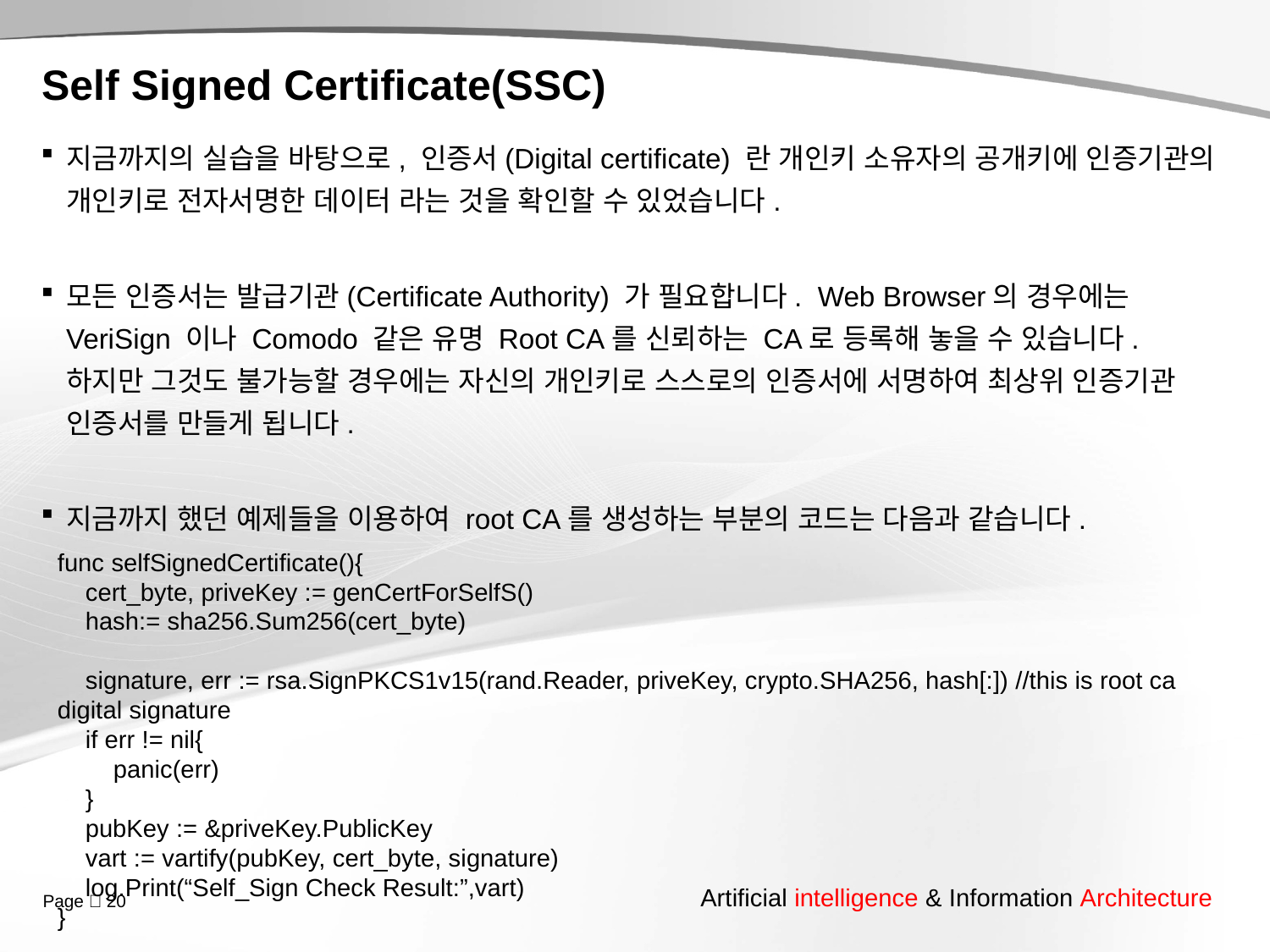

# Self Signed Certificate(SSC)
지금까지의 실습을 바탕으로, 인증서(Digital certificate) 란 개인키 소유자의 공개키에 인증기관의 개인키로 전자서명한 데이터 라는 것을 확인할 수 있었습니다.

모든 인증서는 발급기관(Certificate Authority) 가 필요합니다.  Web Browser의 경우에는 VeriSign 이나 Comodo 같은 유명 Root CA를 신뢰하는 CA로 등록해 놓을 수 있습니다. 하지만 그것도 불가능할 경우에는 자신의 개인키로 스스로의 인증서에 서명하여 최상위 인증기관 인증서를 만들게 됩니다.

지금까지 했던 예제들을 이용하여 root CA를 생성하는 부분의 코드는 다음과 같습니다.

func selfSignedCertificate(){
    cert_byte, priveKey := genCertForSelfS()
    hash:= sha256.Sum256(cert_byte)

    signature, err := rsa.SignPKCS1v15(rand.Reader, priveKey, crypto.SHA256, hash[:]) //this is root ca digital signature
    if err != nil{
        panic(err)
    }
    pubKey := &priveKey.PublicKey
    vart := vartify(pubKey, cert_byte, signature)
    log.Print(“Self_Sign Check Result:”,vart)
}